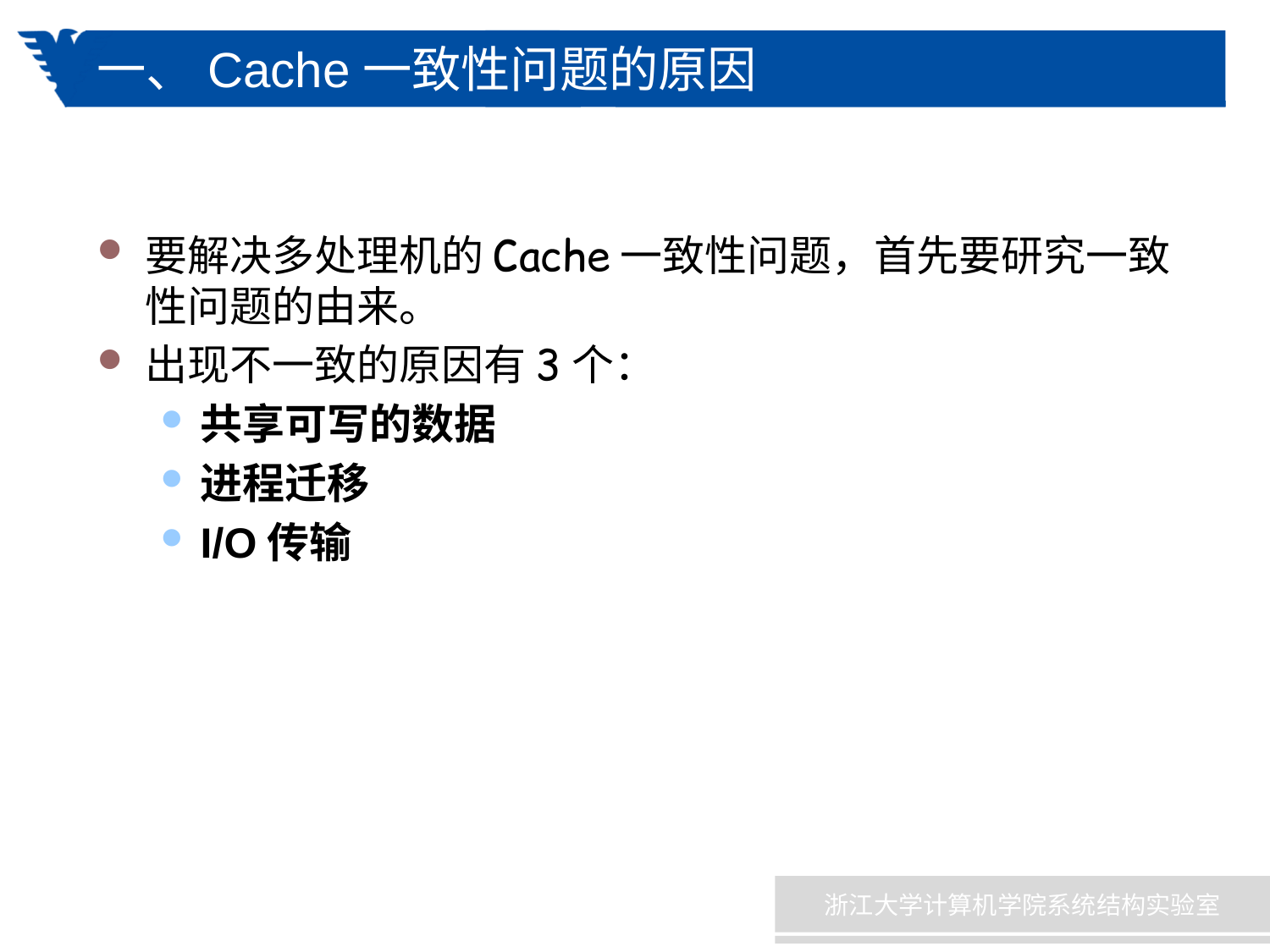

# 一、Cache一致性问题的原因
要解决多处理机的Cache一致性问题，首先要研究一致性问题的由来。
出现不一致的原因有3个：
共享可写的数据
进程迁移
I/O传输